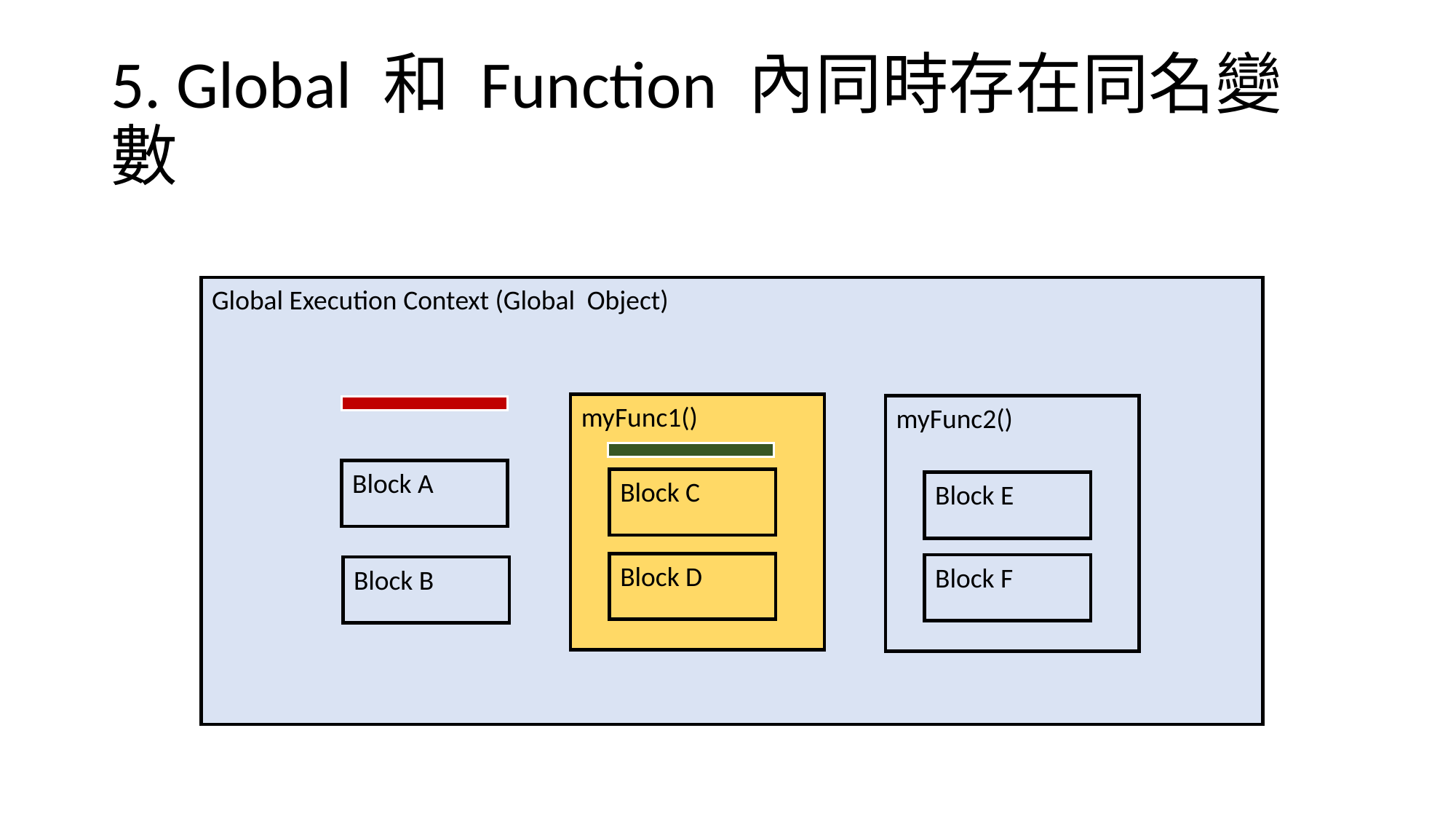

# 5. Global 和 Function 內同時存在同名變數
Global Execution Context (Global  Object)
myFunc1()
Block C
Block D
myFunc2()
Block E
Block F

Block A
Block B